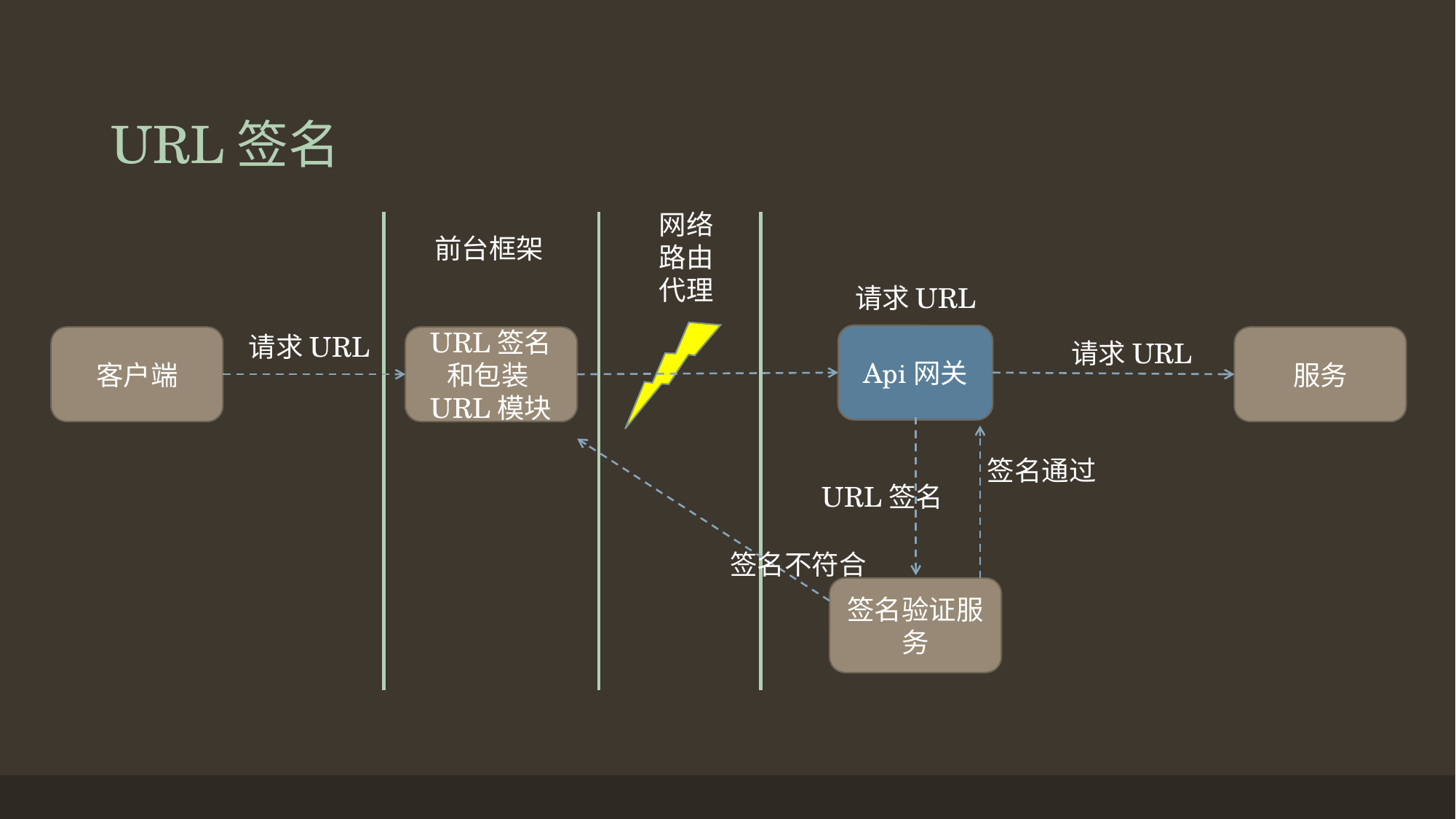

# URL签名
网络
路由
代理
前台框架
请求URL

请求URL
Api网关
客户端
URL签名和包装URL模块
服务
请求URL
签名通过
URL签名
签名不符合
签名验证服务